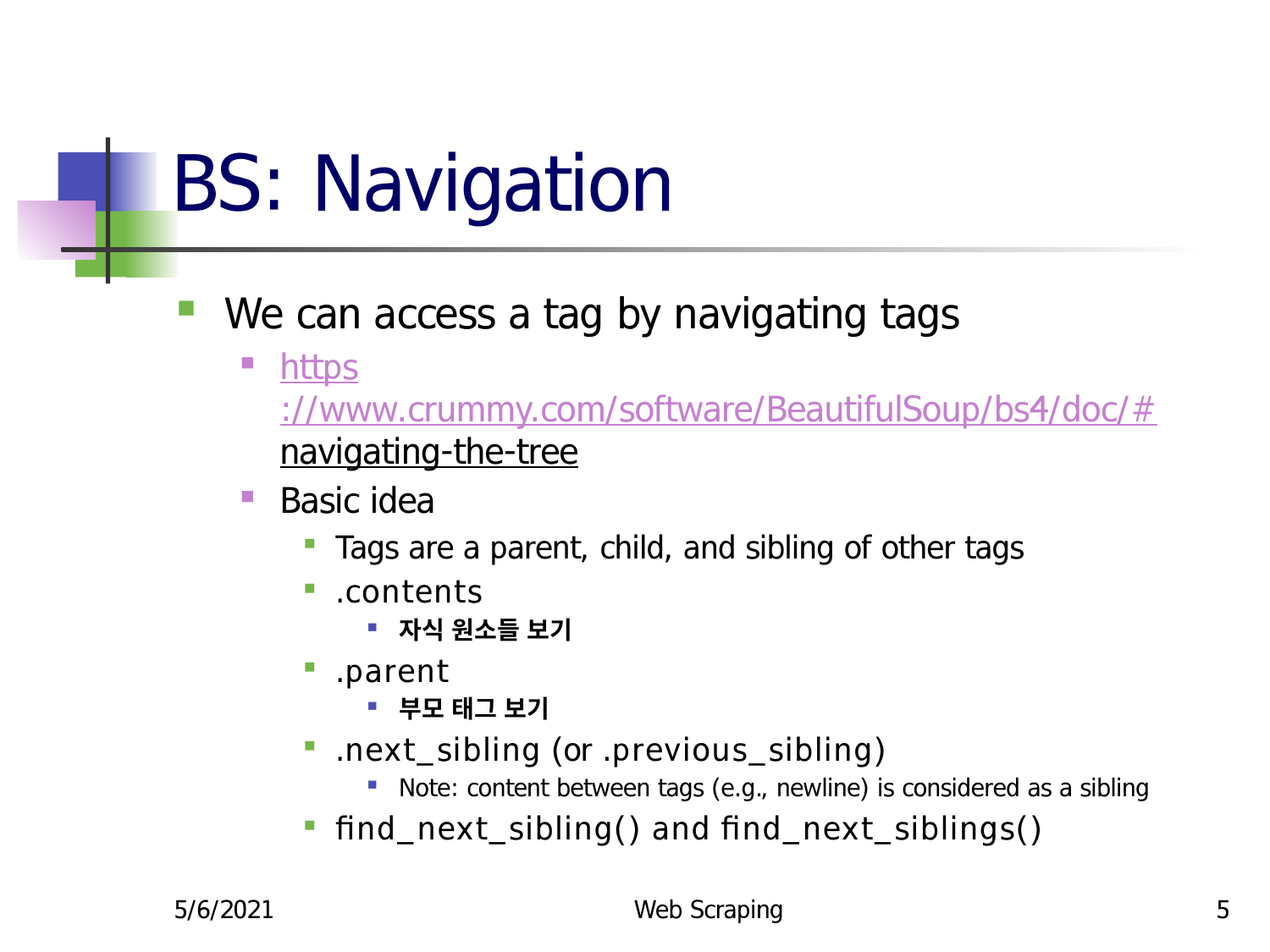

# BS: Navigation
We can access a tag by navigating tags
https://www.crummy.com/software/BeautifulSoup/bs4/doc/#navigating-the-tree
Basic idea
Tags are a parent, child, and sibling of other tags
.contents
자식 원소들 보기
.parent
부모 태그 보기
.next_sibling (or .previous_sibling)
Note: content between tags (e.g., newline) is considered as a sibling
find_next_sibling() and find_next_siblings()

5/6/2021
Web Scraping
5